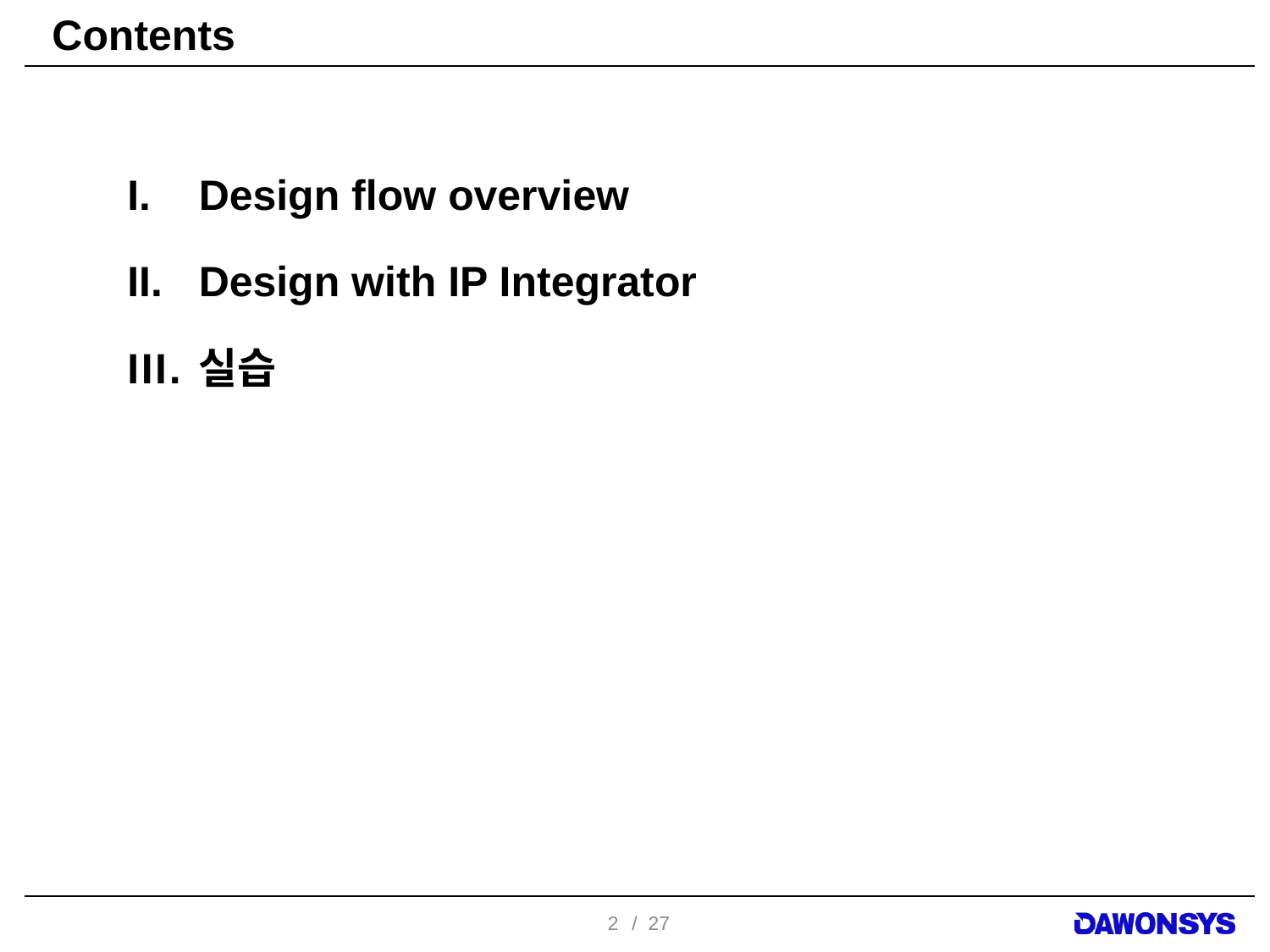

# Contents
Design flow overview
Design with IP Integrator
실습
2
/  27